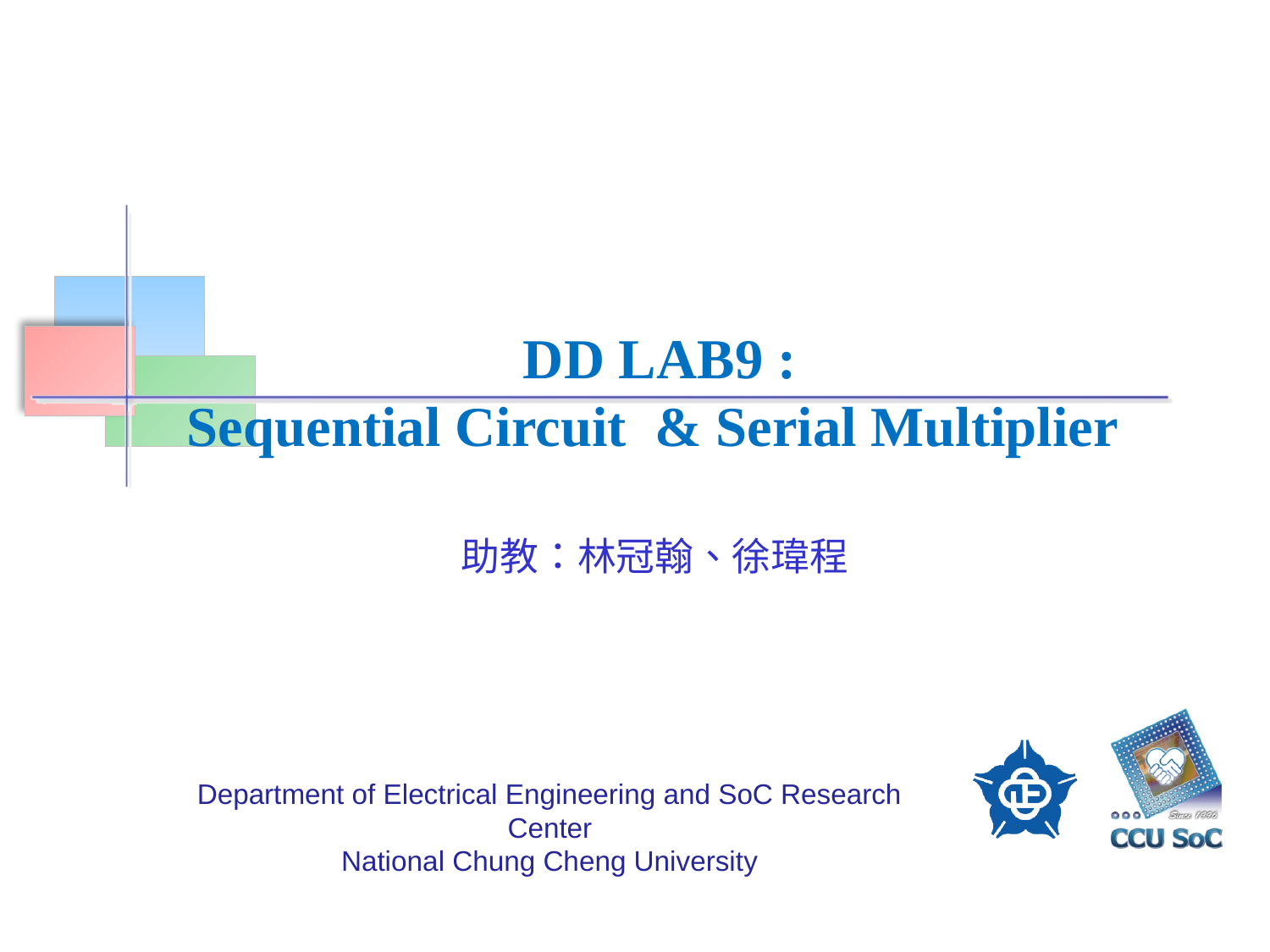

# DD LAB9 : Sequential Circuit  & Serial Multiplier
助教：林冠翰、徐瑋程